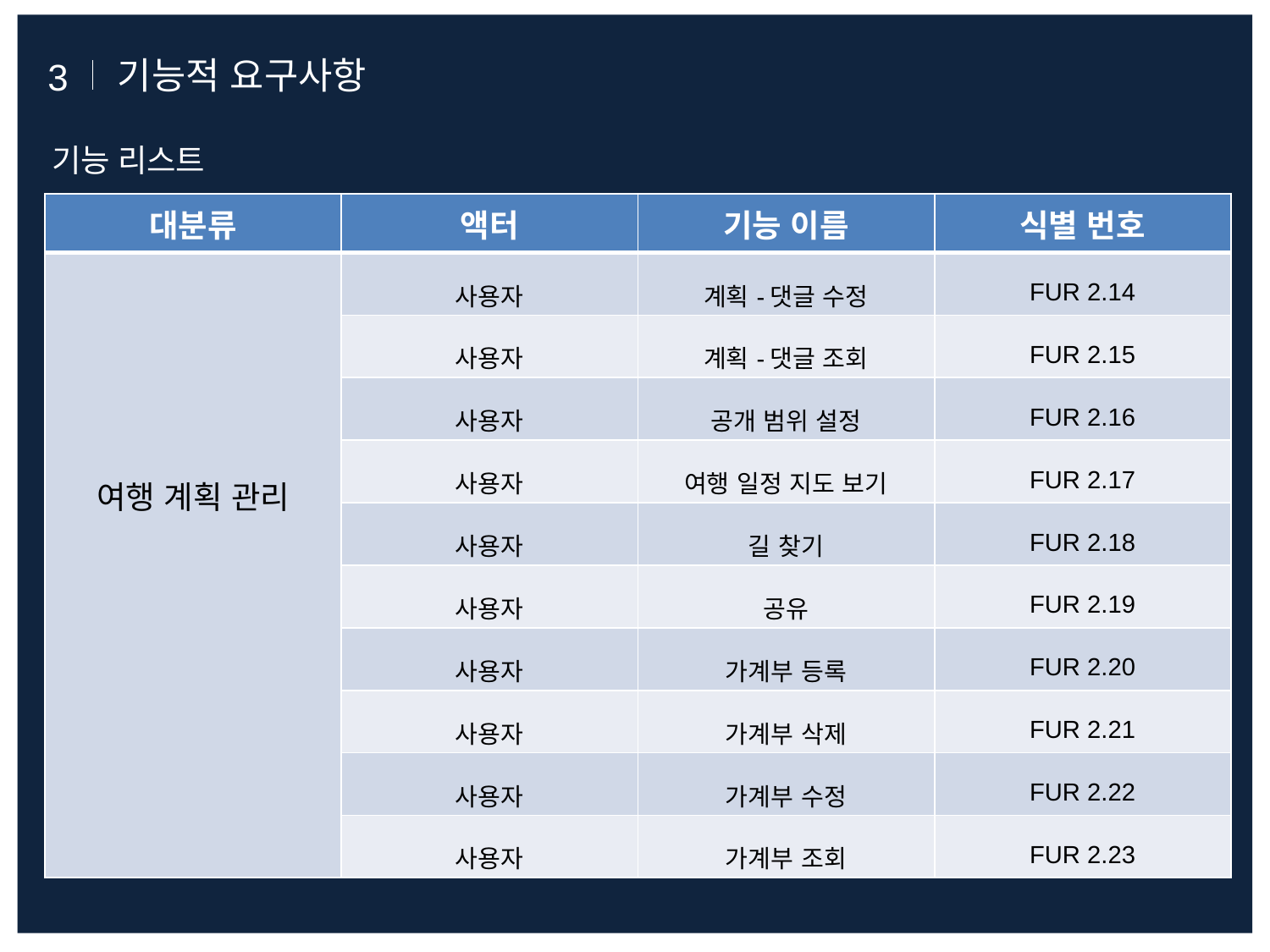

3
기능적 요구사항
기능 리스트
| 대분류 | 액터 | 기능 이름 | 식별 번호 |
| --- | --- | --- | --- |
| 여행 계획 관리 | 사용자 | 계획-댓글 수정 | FUR 2.14 |
|  | 사용자 | 계획-댓글 조회 | FUR 2.15 |
|  | 사용자 | 공개 범위 설정 | FUR 2.16 |
|  | 사용자 | 여행 일정 지도 보기 | FUR 2.17 |
|  | 사용자 | 길 찾기 | FUR 2.18 |
|  | 사용자 | 공유 | FUR 2.19 |
|  | 사용자 | 가계부 등록 | FUR 2.20 |
|  | 사용자 | 가계부 삭제 | FUR 2.21 |
|  | 사용자 | 가계부 수정 | FUR 2.22 |
|  | 사용자 | 가계부 조회 | FUR 2.23 |